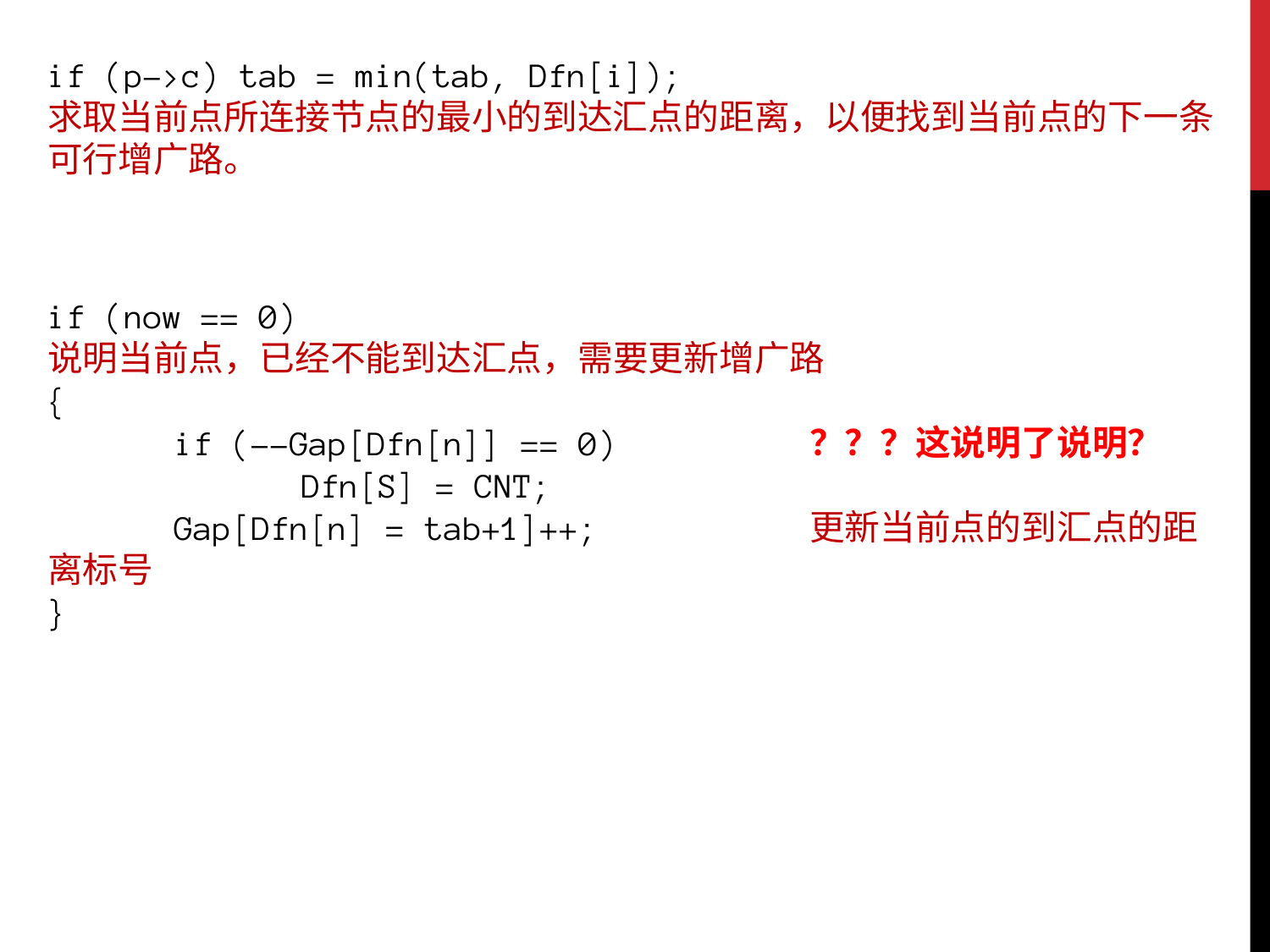

if (p->c) tab = min(tab, Dfn[i]);
求取当前点所连接节点的最小的到达汇点的距离，以便找到当前点的下一条可行增广路。

if (now == 0)
说明当前点，已经不能到达汇点，需要更新增广路
{
	if (--Gap[Dfn[n]] == 0) 		？？？这说明了说明？
		Dfn[S] = CNT;
	Gap[Dfn[n] = tab+1]++;		更新当前点的到汇点的距离标号
}